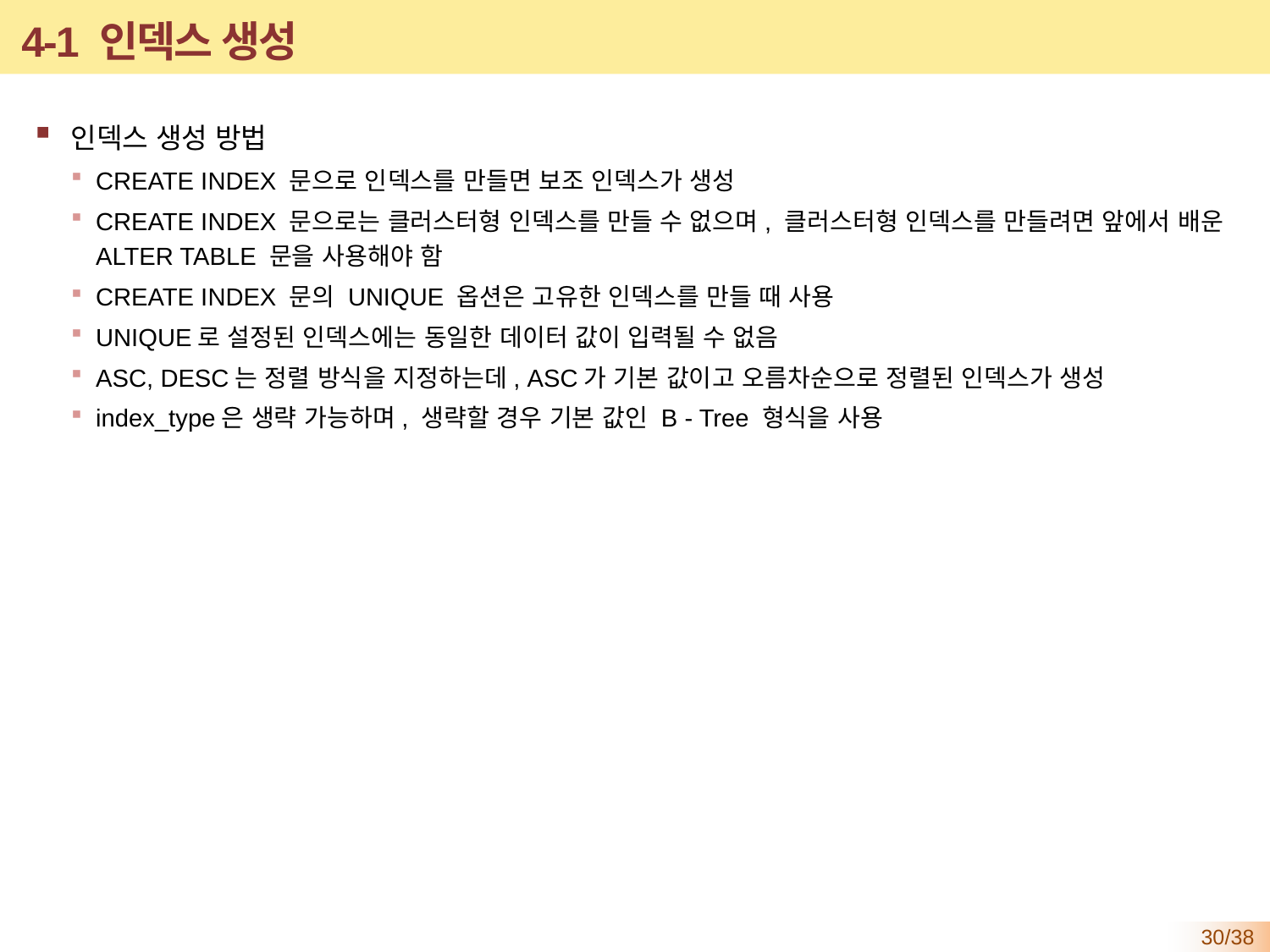

# 4-1 인덱스 생성
인덱스 생성 방법
CREATE INDEX 문으로 인덱스를 만들면 보조 인덱스가 생성
CREATE INDEX 문으로는 클러스터형 인덱스를 만들 수 없으며, 클러스터형 인덱스를 만들려면 앞에서 배운 ALTER TABLE 문을 사용해야 함
CREATE INDEX 문의 UNIQUE 옵션은 고유한 인덱스를 만들 때 사용
UNIQUE로 설정된 인덱스에는 동일한 데이터 값이 입력될 수 없음
ASC, DESC는 정렬 방식을 지정하는데, ASC가 기본 값이고 오름차순으로 정렬된 인덱스가 생성
index_type은 생략 가능하며, 생략할 경우 기본 값인 B - Tree 형식을 사용